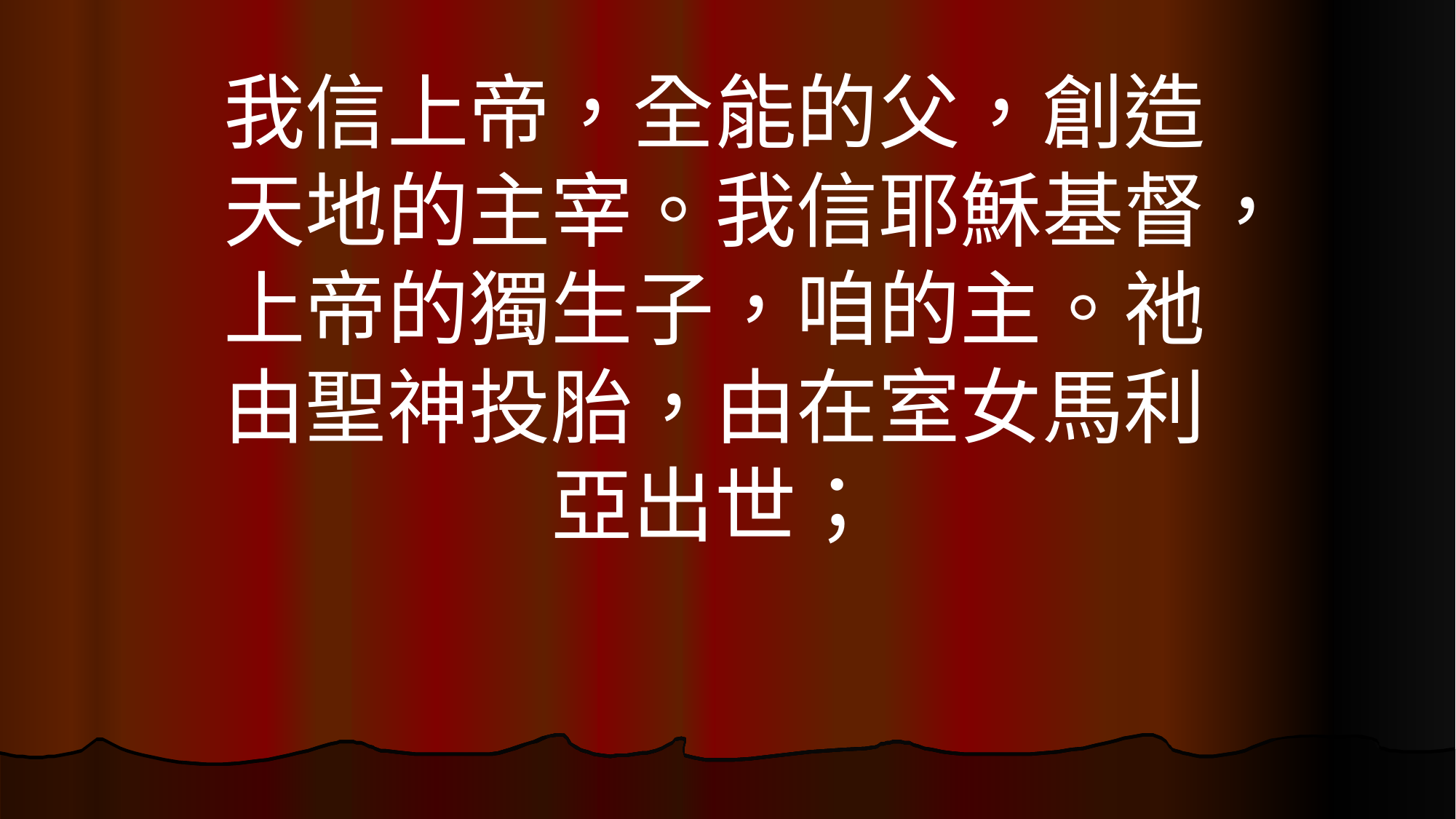

我信上帝，全能的父，創造天地的主宰。我信耶穌基督，上帝的獨生子，咱的主。祂由聖神投胎，由在室女馬利亞出世；